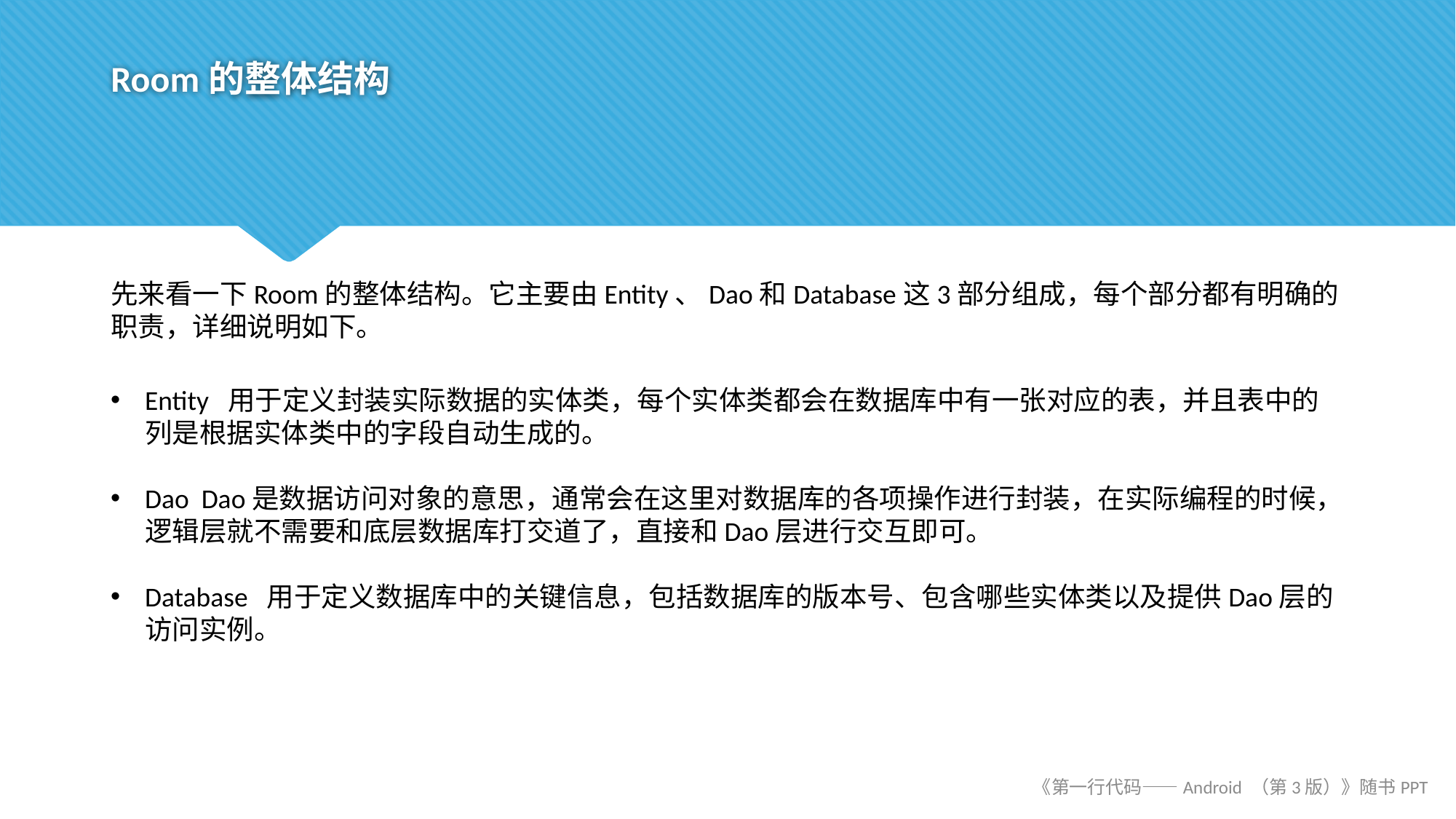

# Room的整体结构
先来看一下Room的整体结构。它主要由Entity、Dao和Database这3部分组成，每个部分都有明确的职责，详细说明如下。
Entity  用于定义封装实际数据的实体类，每个实体类都会在数据库中有一张对应的表，并且表中的列是根据实体类中的字段自动生成的。

Dao  Dao是数据访问对象的意思，通常会在这里对数据库的各项操作进行封装，在实际编程的时候，逻辑层就不需要和底层数据库打交道了，直接和Dao层进行交互即可。

Database  用于定义数据库中的关键信息，包括数据库的版本号、包含哪些实体类以及提供Dao层的访问实例。